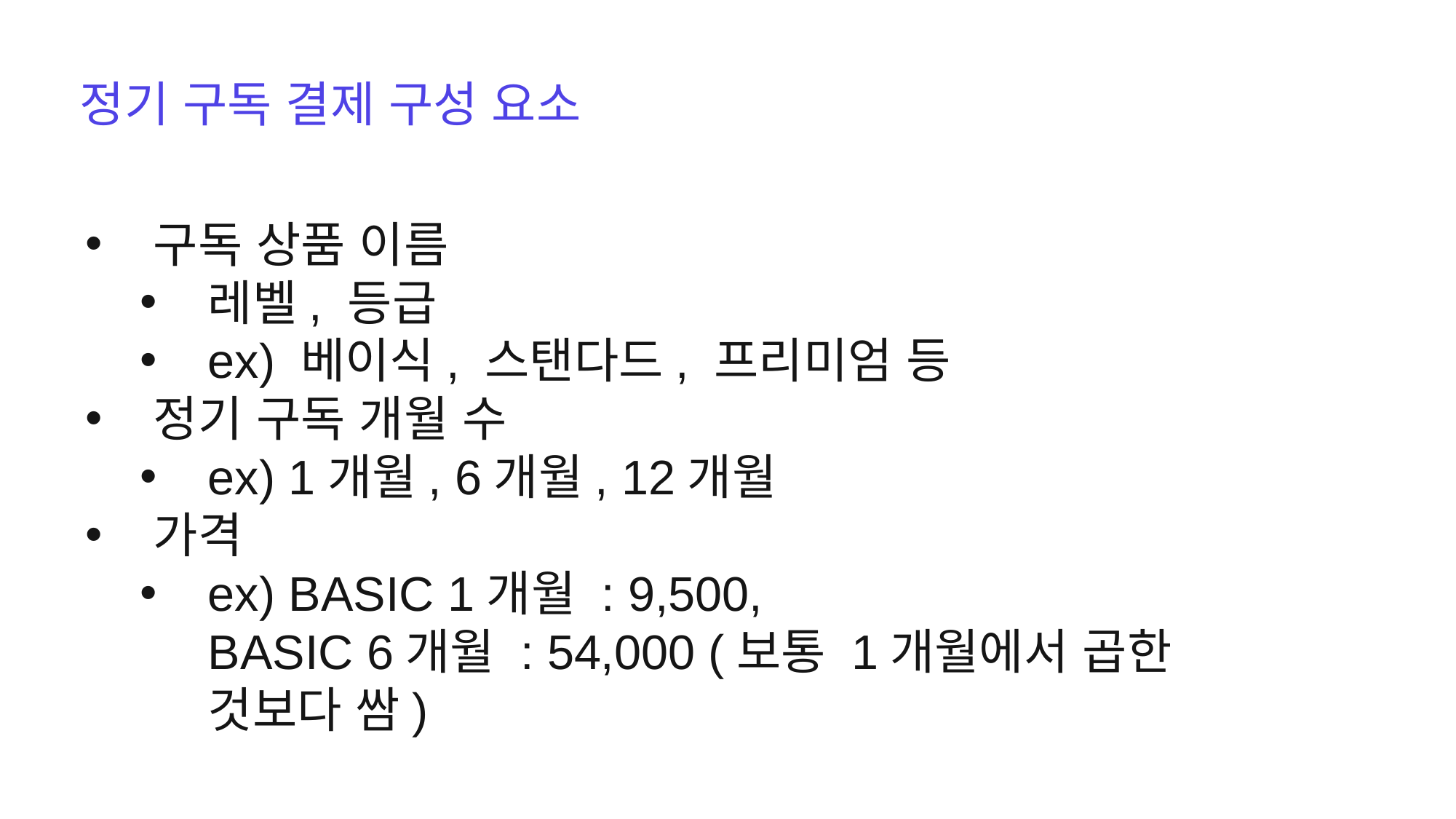

정기 구독 결제 구성 요소
구독 상품 이름
레벨, 등급
ex) 베이식, 스탠다드, 프리미엄 등
정기 구독 개월 수
ex) 1개월, 6개월, 12개월
가격
ex) BASIC 1개월 : 9,500,
BASIC 6개월 : 54,000 (보통 1개월에서 곱한 것보다 쌈)